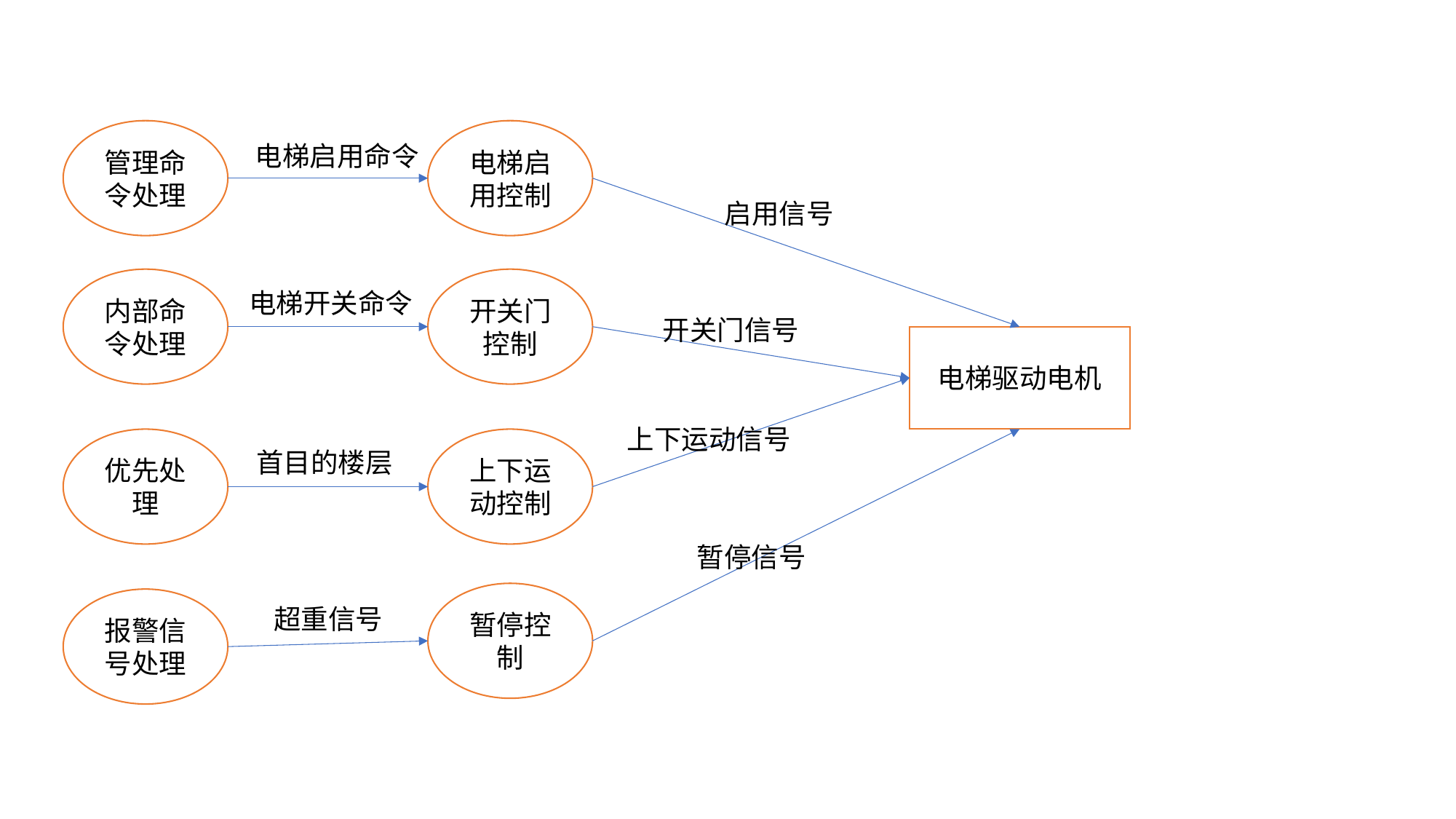

管理命令处理
电梯启用控制
电梯启用命令
启用信号
内部命令处理
开关门控制
电梯开关命令
开关门信号
电梯驱动电机
上下运动信号
优先处理
上下运动控制
首目的楼层
暂停信号
暂停控制
报警信号处理
超重信号